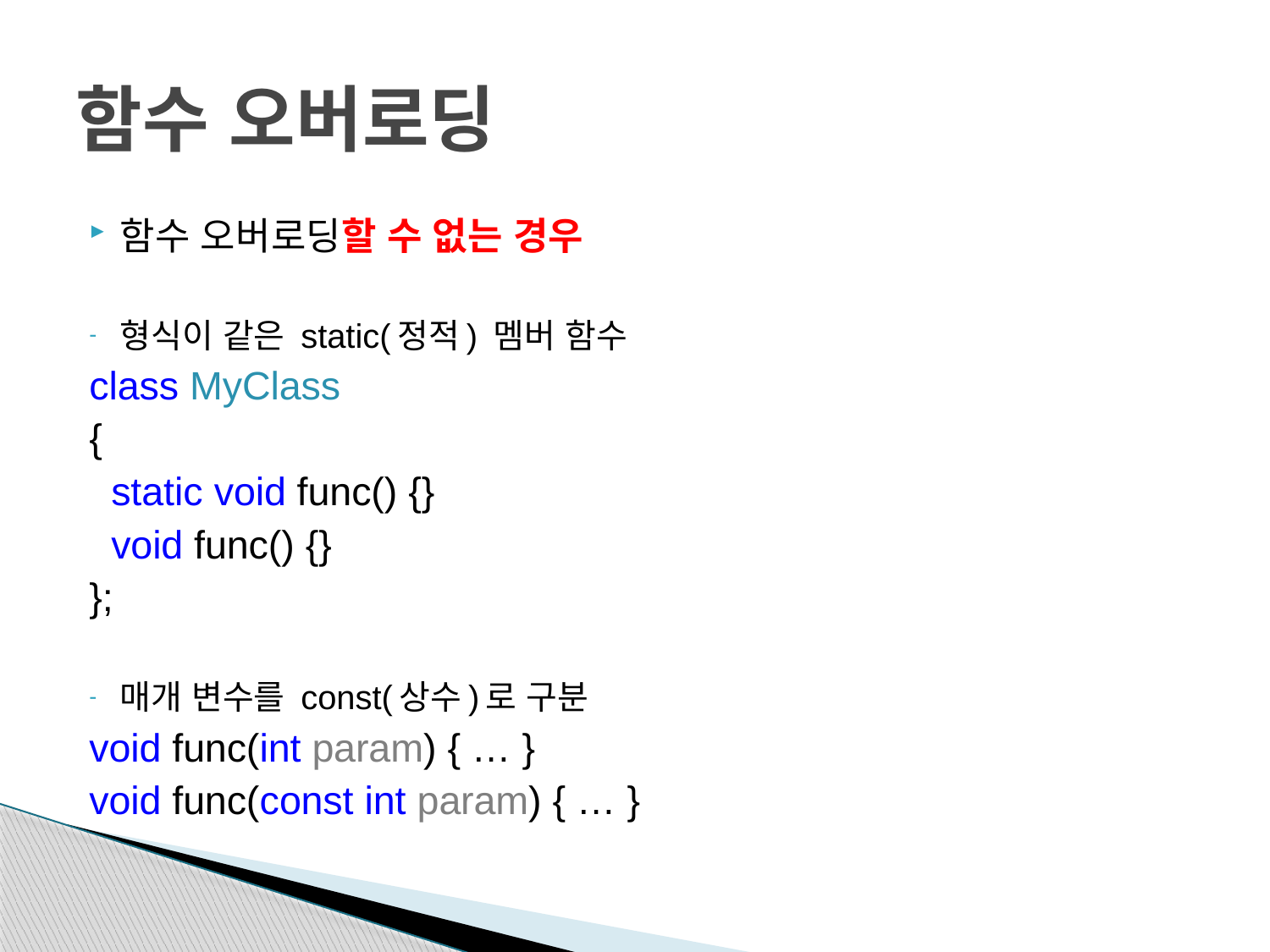

# 함수 오버로딩
함수 오버로딩할 수 없는 경우

형식이 같은 static(정적) 멤버 함수
class MyClass
{
  static void func() {}
  void func() {}
};

매개 변수를 const(상수)로 구분
void func(int param) { … }
void func(const int param) { … }